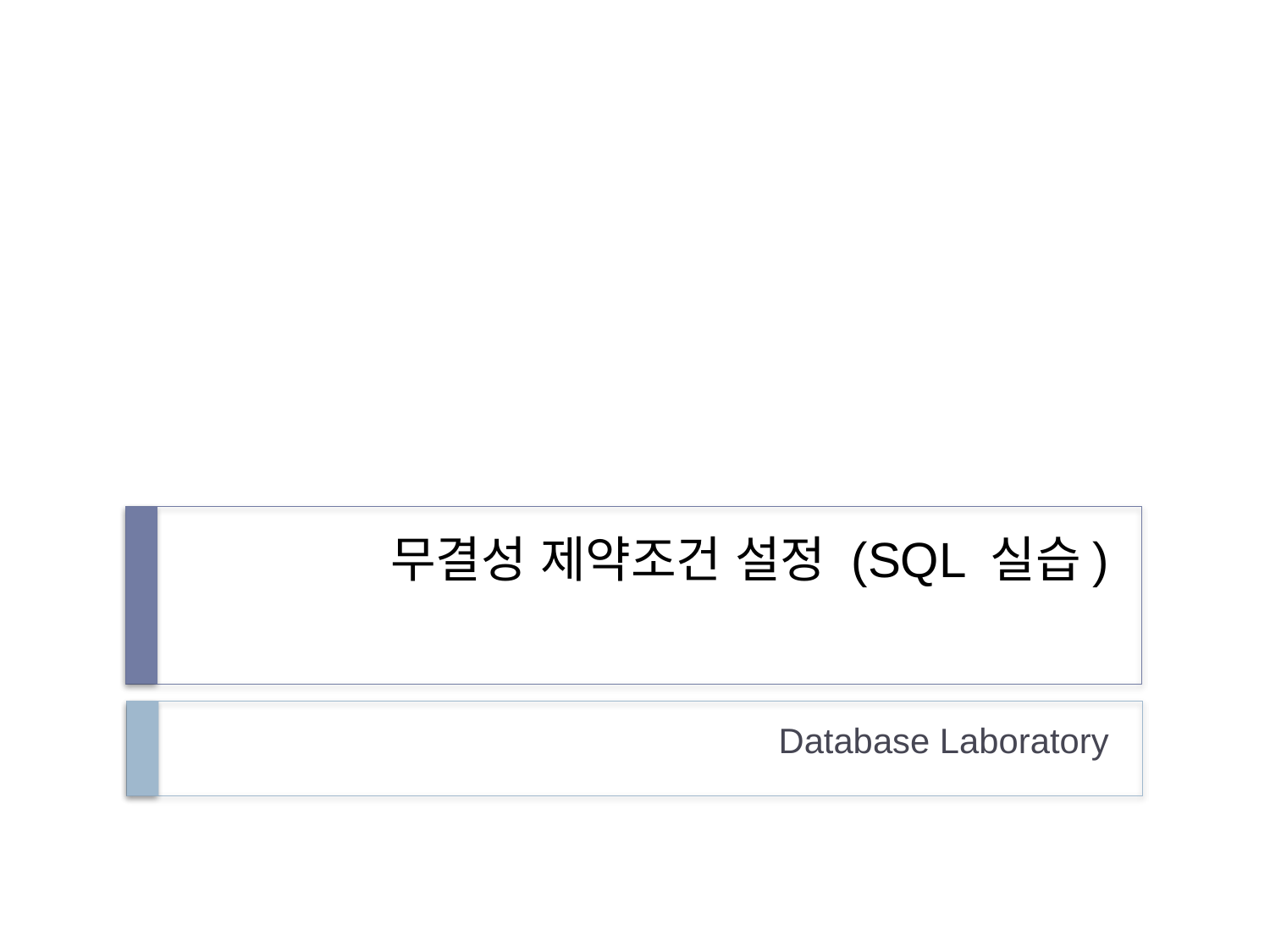

# 무결성 제약조건 설정 (SQL 실습)
Database Laboratory